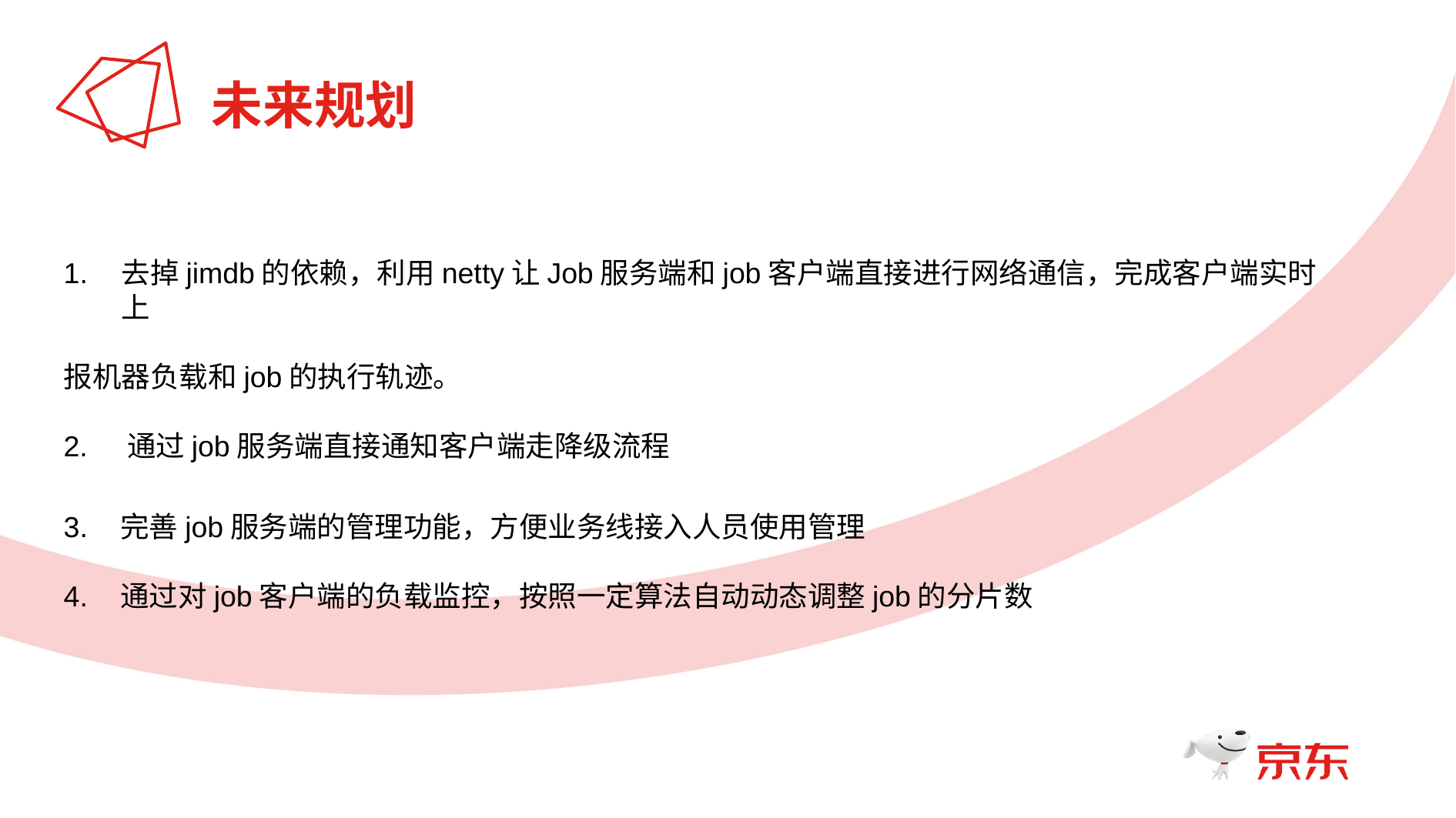

未来规划
去掉jimdb的依赖，利用netty让Job服务端和job客户端直接进行网络通信，完成客户端实时上

报机器负载和job的执行轨迹。

2.    通过job服务端直接通知客户端走降级流程

 完善job服务端的管理功能，方便业务线接入人员使用管理

 通过对job客户端的负载监控，按照一定算法自动动态调整job的分片数